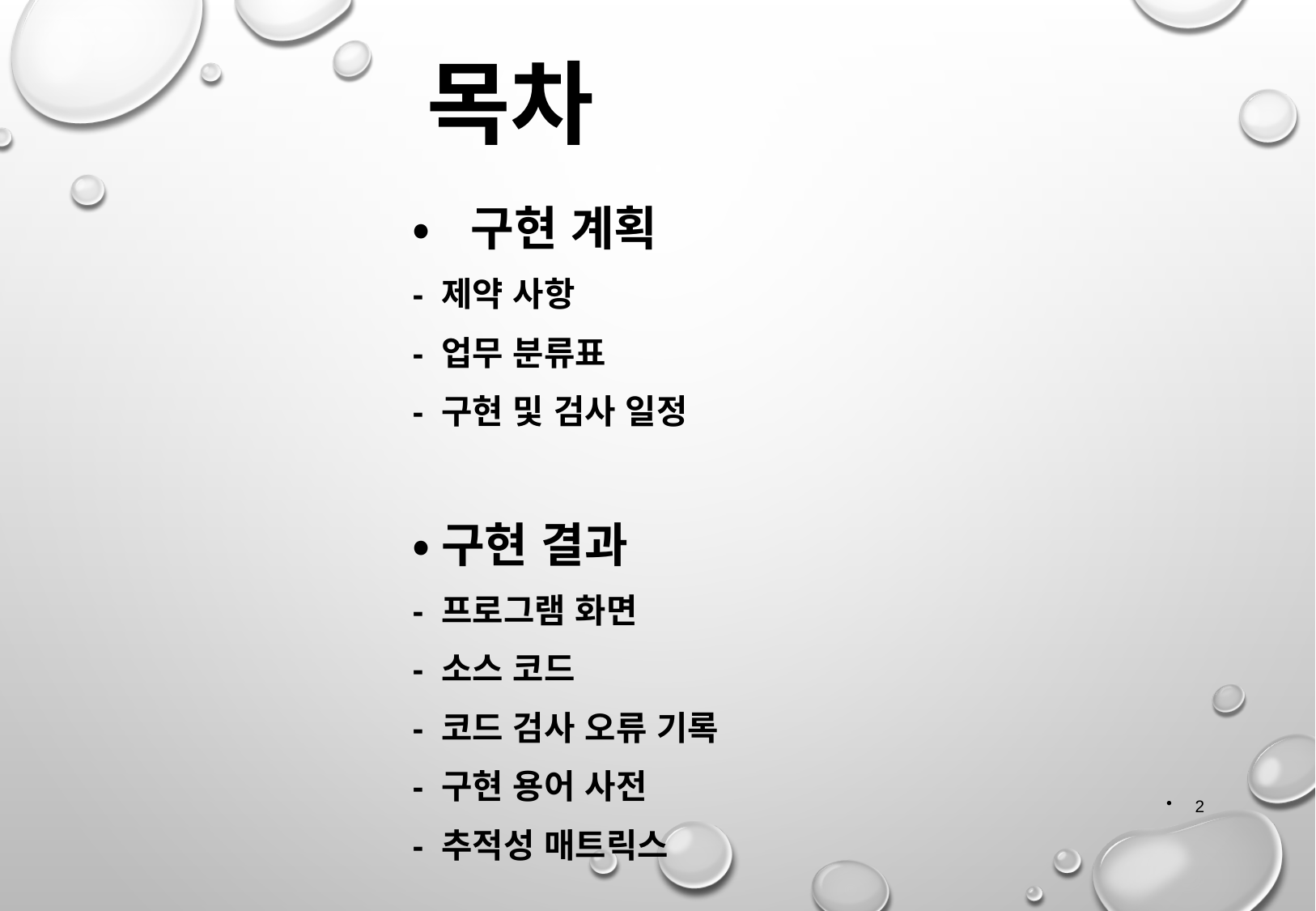

목차

•구현 계획
- 제약 사항
- 업무 분류표
- 구현 및 검사 일정

•구현 결과
- 프로그램 화면
- 소스 코드
- 코드 검사 오류 기록
- 구현 용어 사전
- 추적성 매트릭스
2